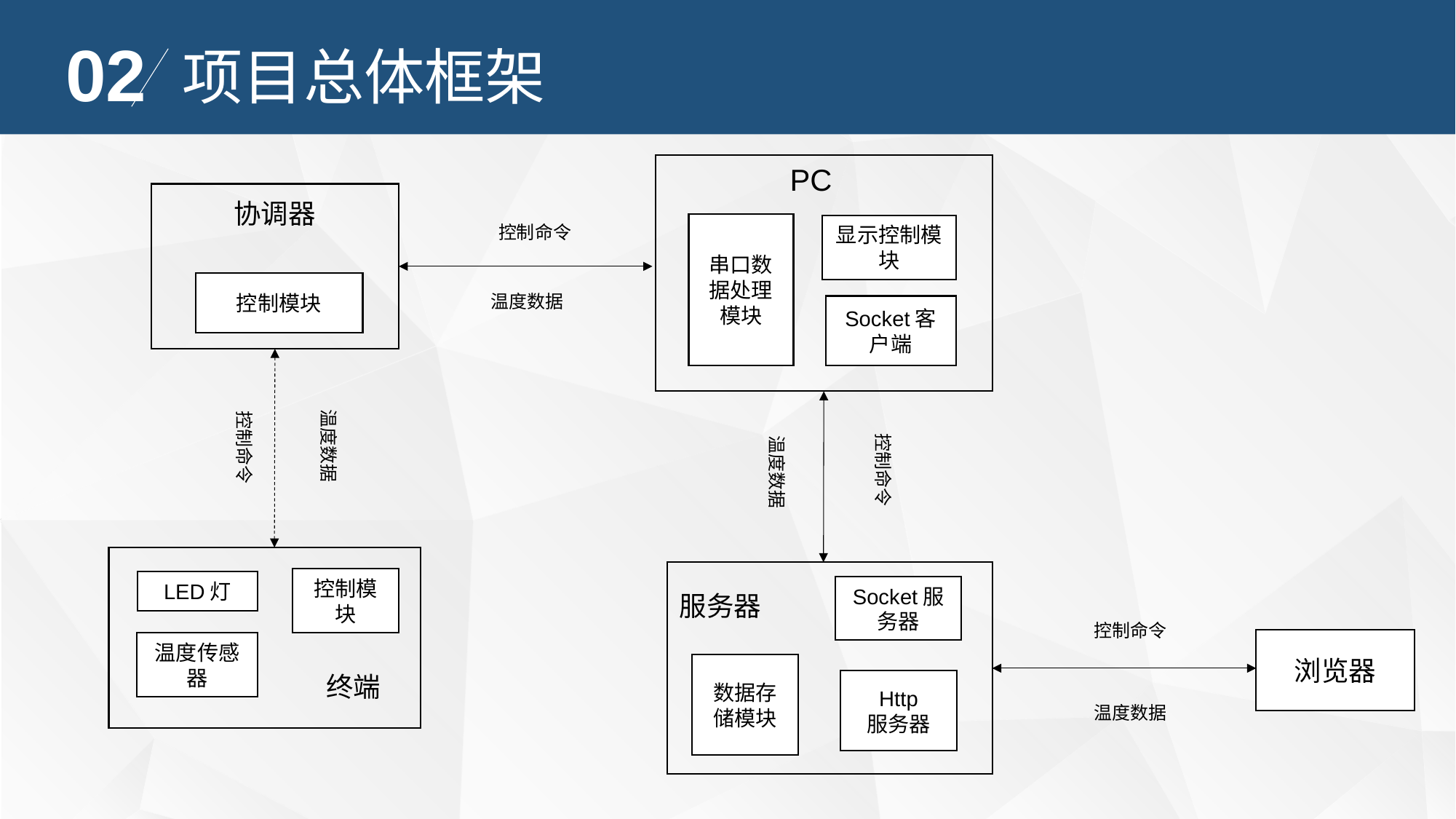

02
项目总体框架

PC

协调器
串口数据处理模块
显示控制模块
控制命令
控制模块
温度数据
Socket客户端
温度数据
控制命令
控制命令
温度数据

控制模块
LED灯
Socket服务器
服务器
控制命令
浏览器
温度传感器
数据存储模块
终端
Http
服务器
温度数据